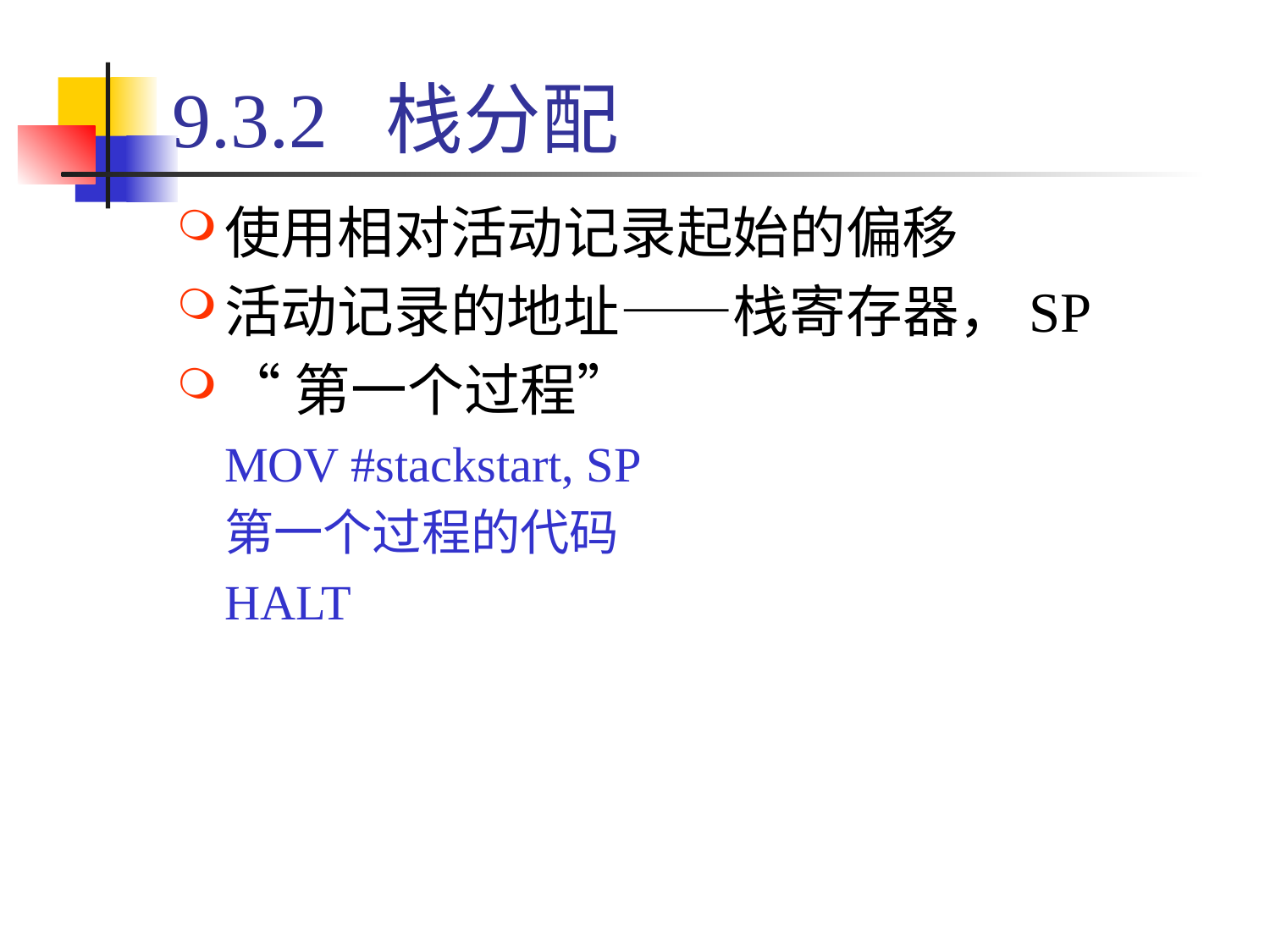

# 9.3.2  栈分配
使用相对活动记录起始的偏移
活动记录的地址——栈寄存器，SP
“第一个过程”
	MOV #stackstart, SP
	第一个过程的代码
	HALT